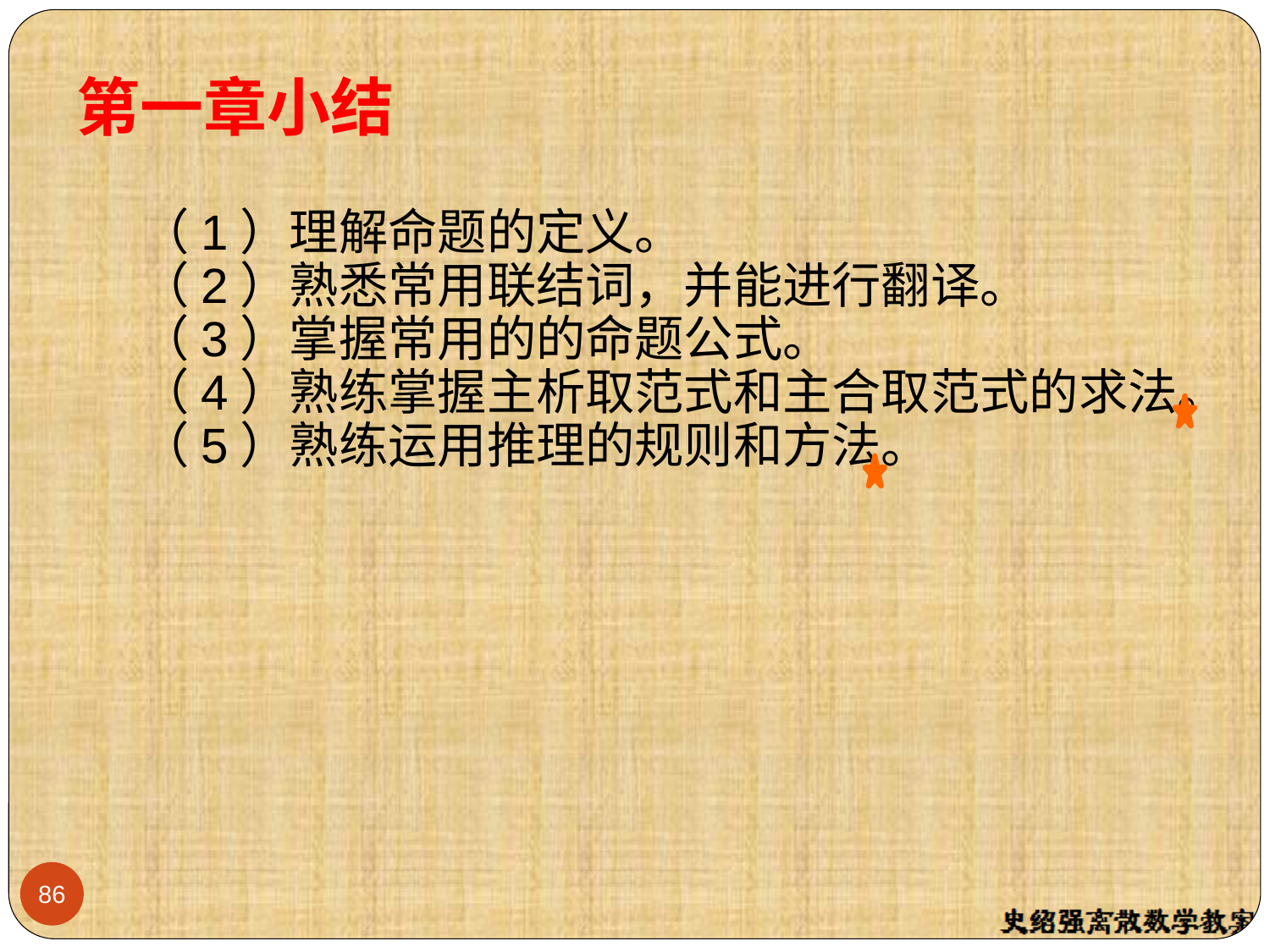

（1）理解命题的定义。
（2）熟悉常用联结词，并能进行翻译。
（3）掌握常用的的命题公式。
（4）熟练掌握主析取范式和主合取范式的求法。
（5）熟练运用推理的规则和方法。
第一章小结

86